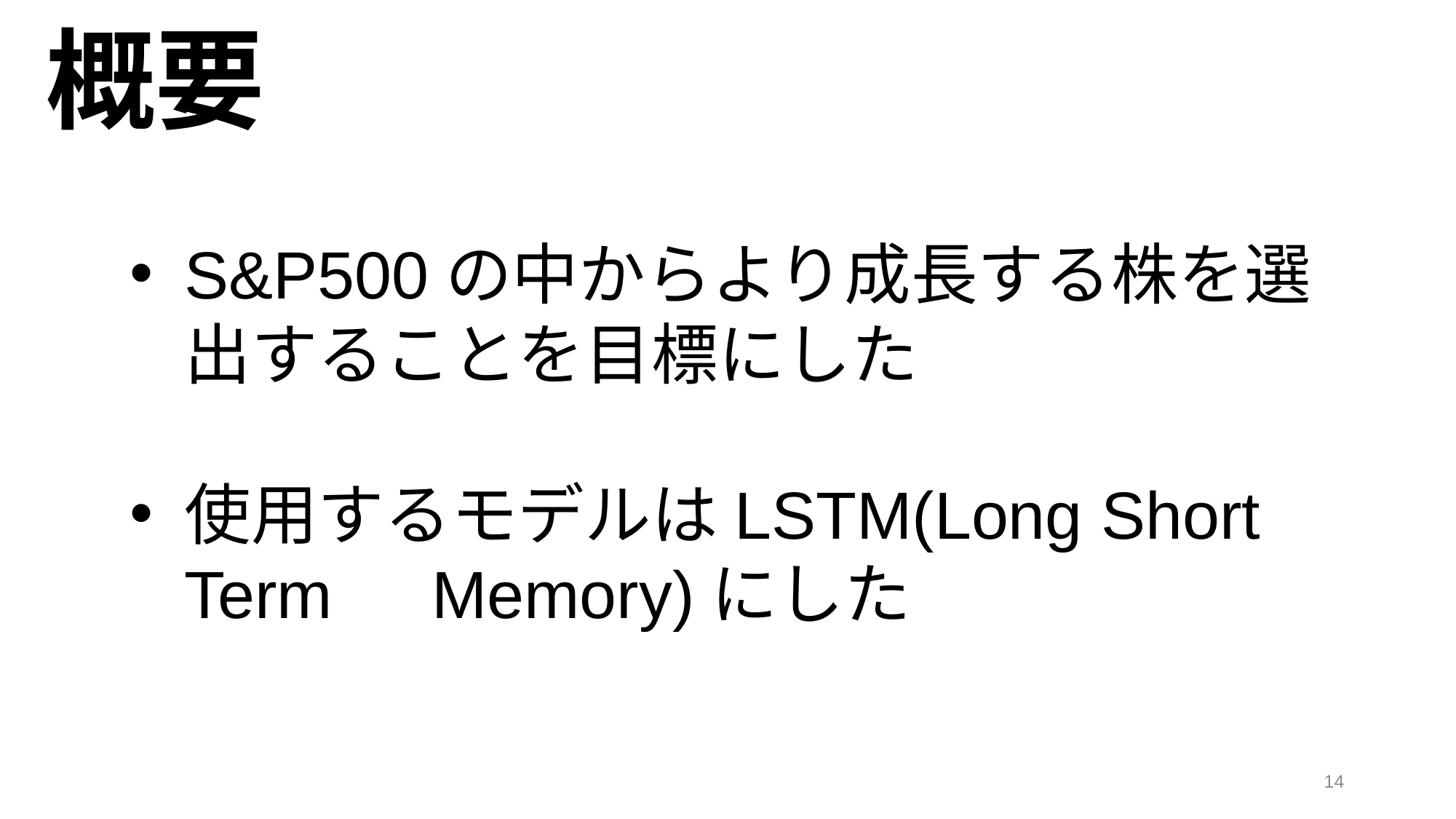

概要
S&P500の中からより成長する株を選出することを目標にした

使用するモデルはLSTM(Long Short Term　Memory)にした
14